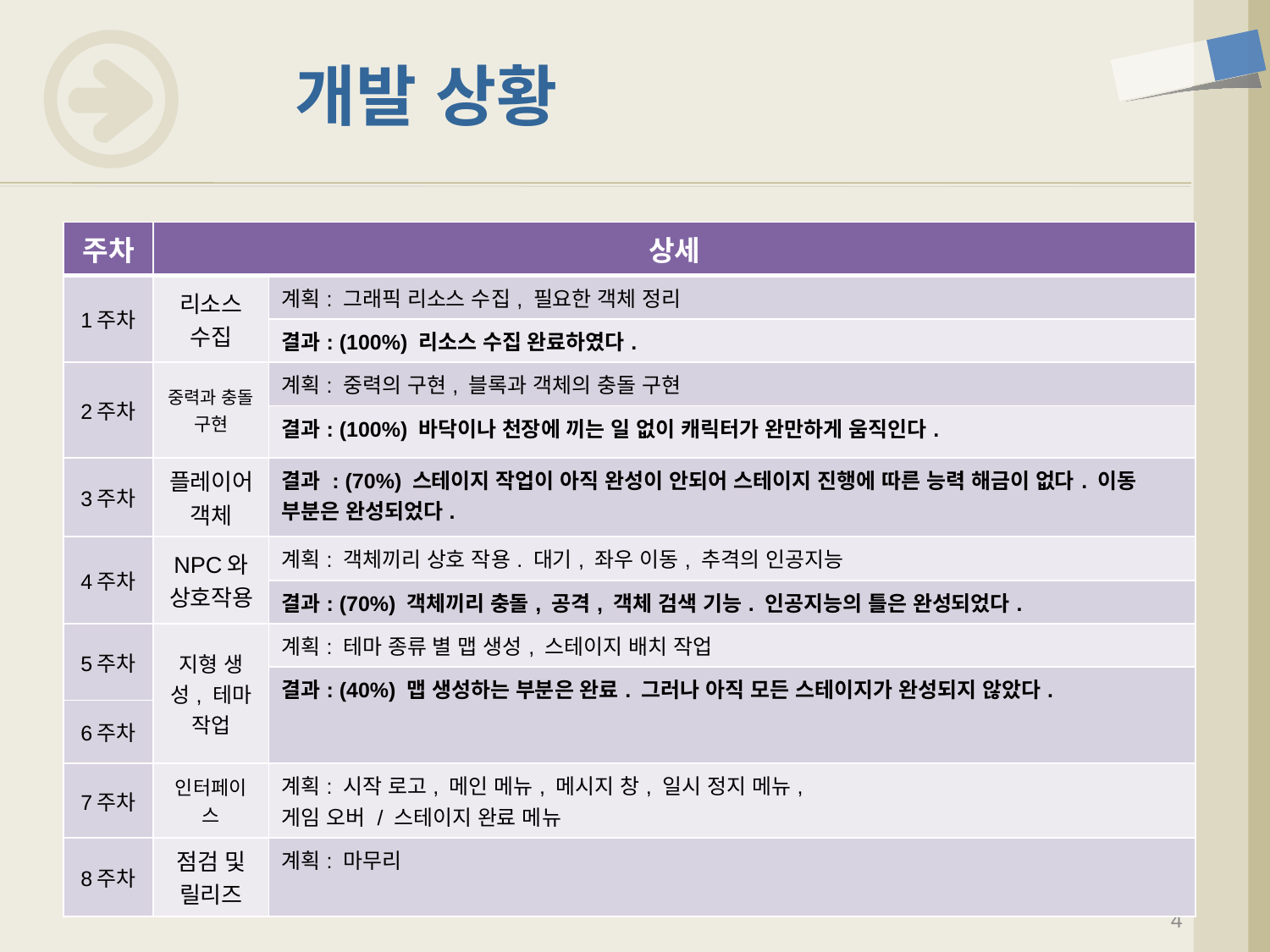

개발 상황

| 주차 | 상세 |  |
| --- | --- | --- |
| 1주차 | 리소스 수집 | 계획: 그래픽 리소스 수집, 필요한 객체 정리 |
|  |  | 결과: (100%) 리소스 수집 완료하였다. |
| 2주차 | 중력과 충돌 구현 | 계획: 중력의 구현, 블록과 객체의 충돌 구현 |
|  |  | 결과: (100%) 바닥이나 천장에 끼는 일 없이 캐릭터가 완만하게 움직인다. |
| 3주차 | 플레이어 객체 | 결과 : (70%) 스테이지 작업이 아직 완성이 안되어 스테이지 진행에 따른 능력 해금이 없다. 이동 부분은 완성되었다. |
| 4주차 | NPC와 상호작용 | 계획: 객체끼리 상호 작용. 대기, 좌우 이동, 추격의 인공지능 |
|  |  | 결과: (70%) 객체끼리 충돌, 공격, 객체 검색 기능. 인공지능의 틀은 완성되었다. |
| 5주차 | 지형 생성, 테마 작업 | 계획: 테마 종류 별 맵 생성, 스테이지 배치 작업 |
|  |  | 결과: (40%) 맵 생성하는 부분은 완료. 그러나 아직 모든 스테이지가 완성되지 않았다. |
| 6주차 |  |  |
| 7주차 | 인터페이스 | 계획: 시작 로고, 메인 메뉴, 메시지 창, 일시 정지 메뉴, 게임 오버 / 스테이지 완료 메뉴 |
| 8주차 | 점검 및 릴리즈 | 계획: 마무리 |
4